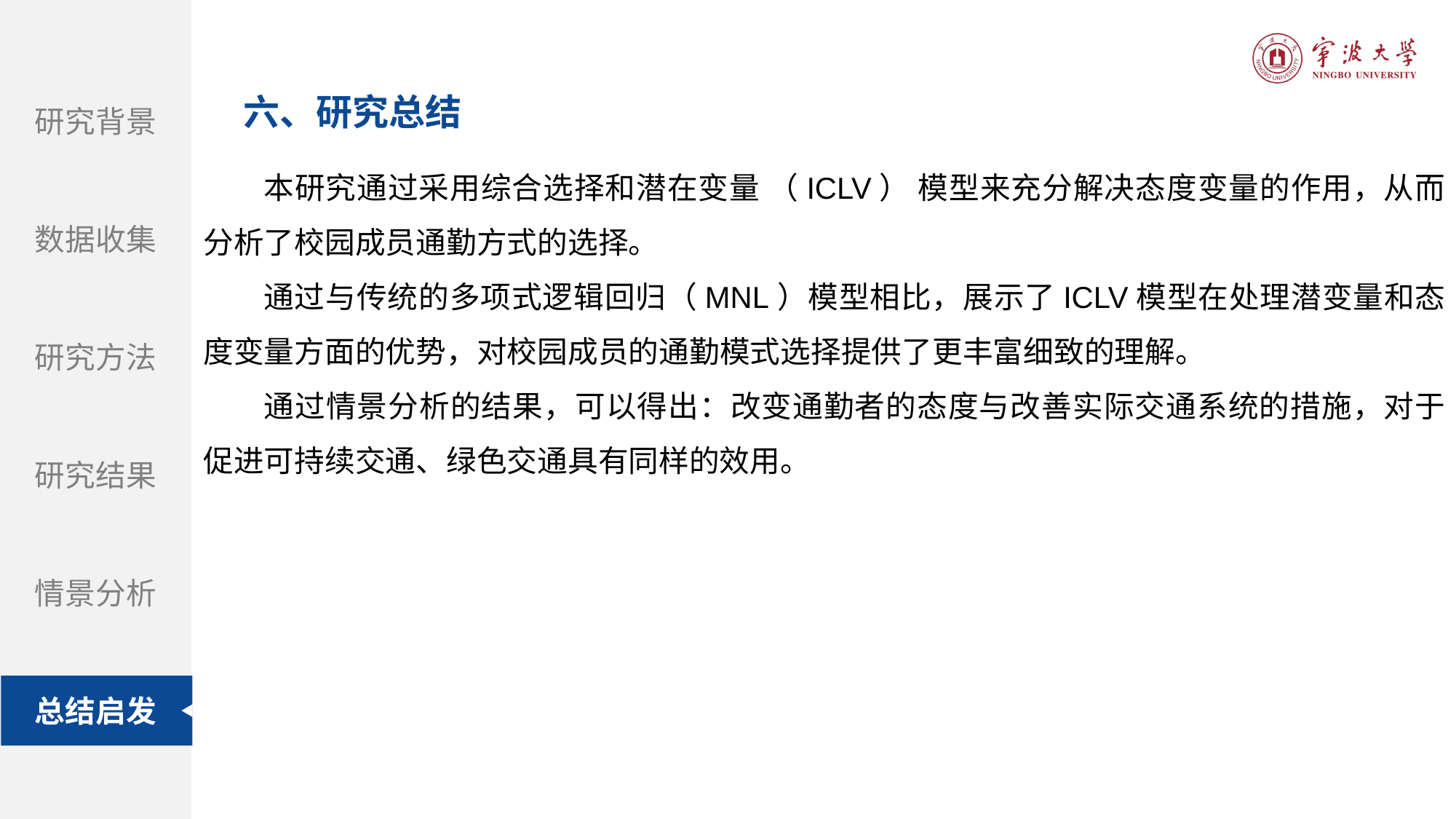

六、研究总结
研究背景
本研究通过采用综合选择和潜在变量 （ICLV） 模型来充分解决态度变量的作用，从而分析了校园成员通勤方式的选择。
通过与传统的多项式逻辑回归（MNL）模型相比，展示了ICLV模型在处理潜变量和态度变量方面的优势，对校园成员的通勤模式选择提供了更丰富细致的理解。
通过情景分析的结果，可以得出：改变通勤者的态度与改善实际交通系统的措施，对于促进可持续交通、绿色交通具有同样的效用。
题目：自动驾驶汽车和街道设计：使用虚拟现实实验探索中央分隔带在提高行人过街安全性方面的作用
数据收集
研究方法
研究结果
期刊：Accident Analysis and Prevention
情景分析

总结启发